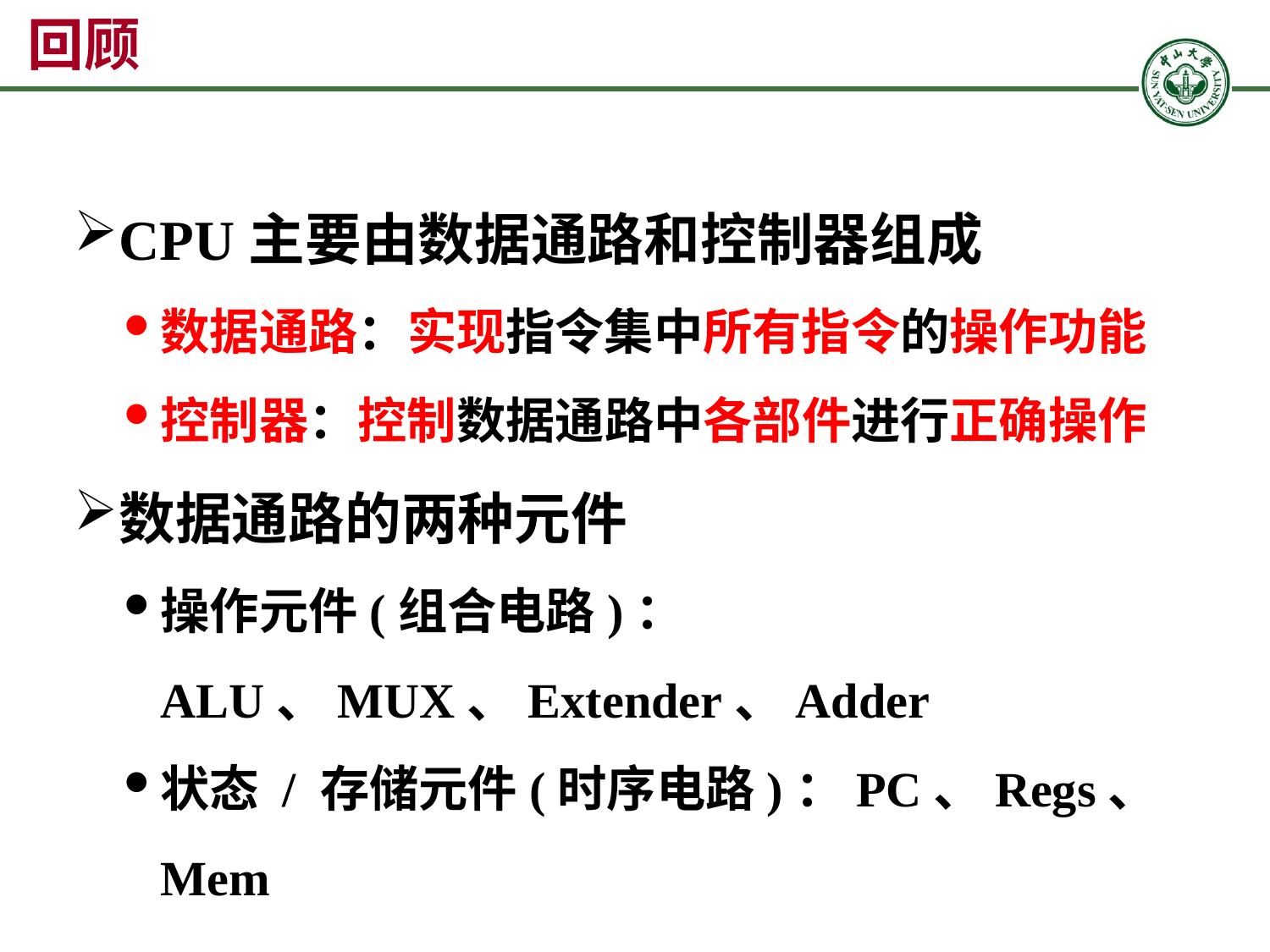

# 回顾
CPU主要由数据通路和控制器组成
数据通路：实现指令集中所有指令的操作功能
控制器：控制数据通路中各部件进行正确操作
数据通路的两种元件
操作元件(组合电路)：ALU、MUX、Extender、Adder
状态 / 存储元件(时序电路)：PC、Regs、Mem